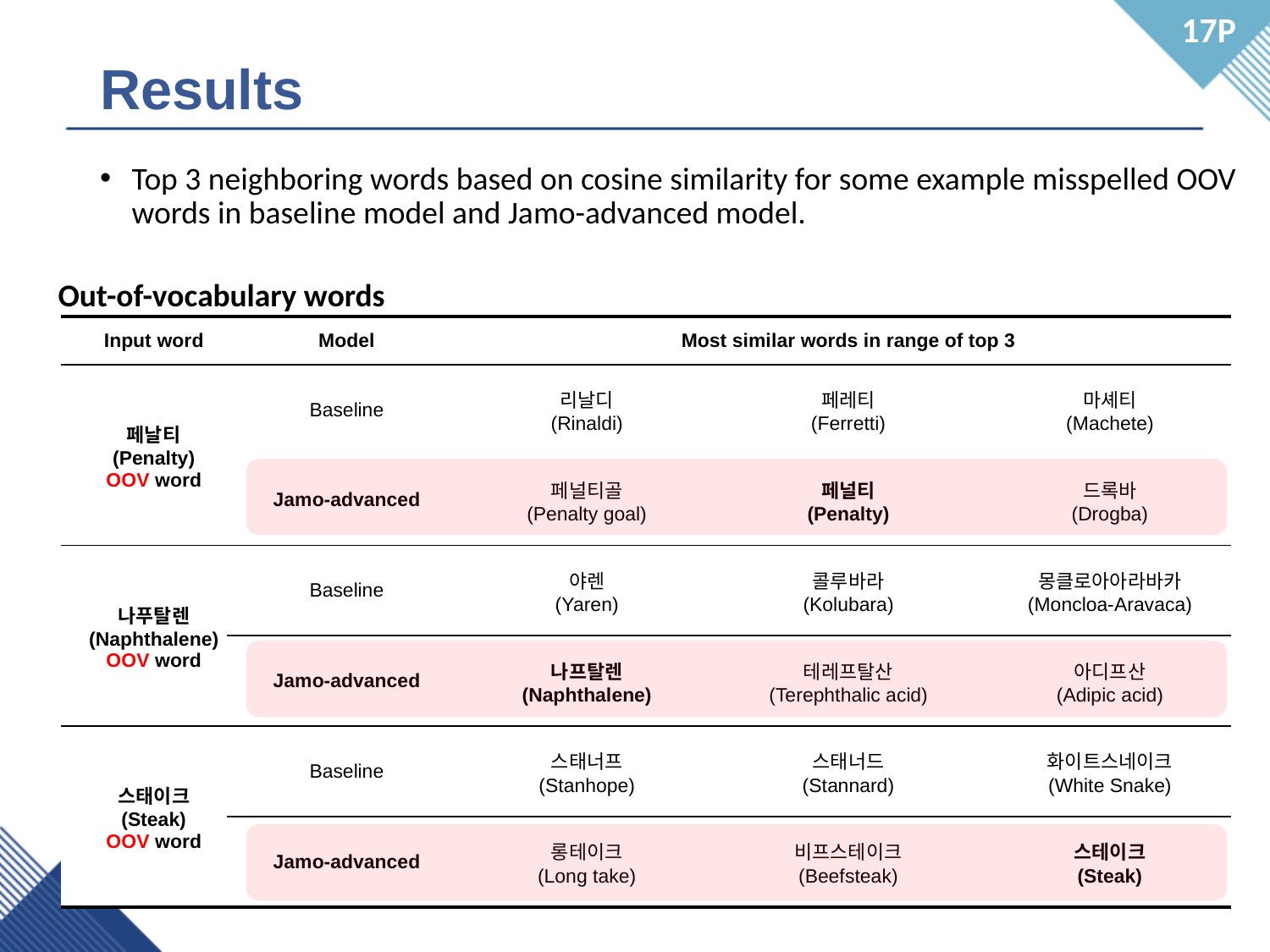

17P
# Results
Top 3 neighboring words based on cosine similarity for some example misspelled OOV words in baseline model and Jamo-advanced model.
Out-of-vocabulary words
| Input word | Model | Most similar words in range of top 3 |  |  |
| --- | --- | --- | --- | --- |
| 페날티 (Penalty) OOV word | Baseline | 리날디 (Rinaldi) | 페레티 (Ferretti) | 마셰티 (Machete) |
|  | Jamo-advanced | 페널티골 (Penalty goal) | 페널티 (Penalty) | 드록바 (Drogba) |
| 나푸탈렌 (Naphthalene) OOV word | Baseline | 야렌 (Yaren) | 콜루바라 (Kolubara) | 몽클로아아라바카 (Moncloa-Aravaca) |
|  | Jamo-advanced | 나프탈렌 (Naphthalene) | 테레프탈산 (Terephthalic acid) | 아디프산 (Adipic acid) |
| 스태이크 (Steak) OOV word | Baseline | 스태너프 (Stanhope) | 스태너드 (Stannard) | 화이트스네이크 (White Snake) |
|  | Jamo-advanced | 롱테이크 (Long take) | 비프스테이크 (Beefsteak) | 스테이크 (Steak) |